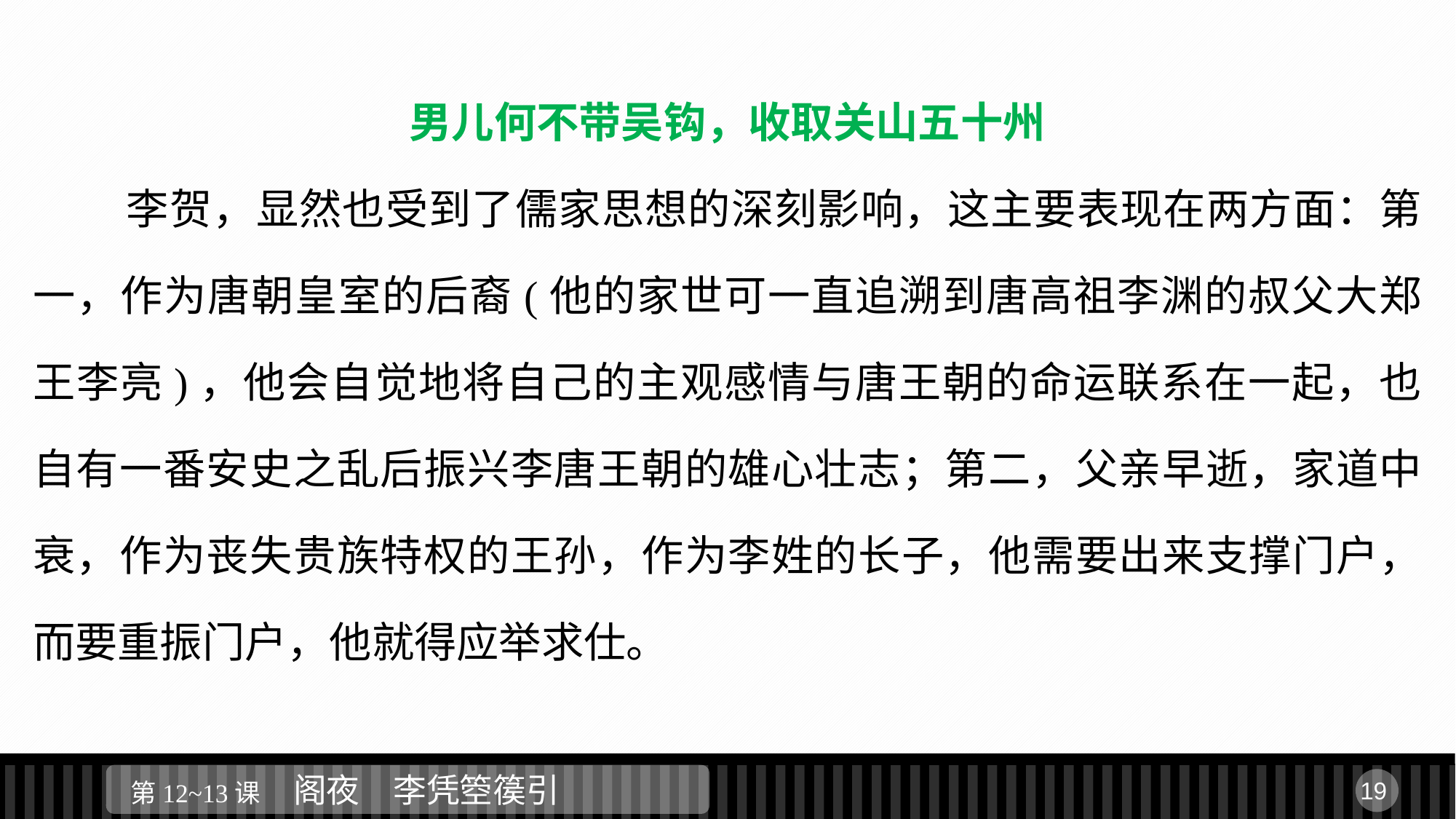

男儿何不带吴钩，收取关山五十州
        李贺，显然也受到了儒家思想的深刻影响，这主要表现在两方面：第一，作为唐朝皇室的后裔(他的家世可一直追溯到唐高祖李渊的叔父大郑王李亮)，他会自觉地将自己的主观感情与唐王朝的命运联系在一起，也自有一番安史之乱后振兴李唐王朝的雄心壮志；第二，父亲早逝，家道中衰，作为丧失贵族特权的王孙，作为李姓的长子，他需要出来支撑门户，而要重振门户，他就得应举求仕。